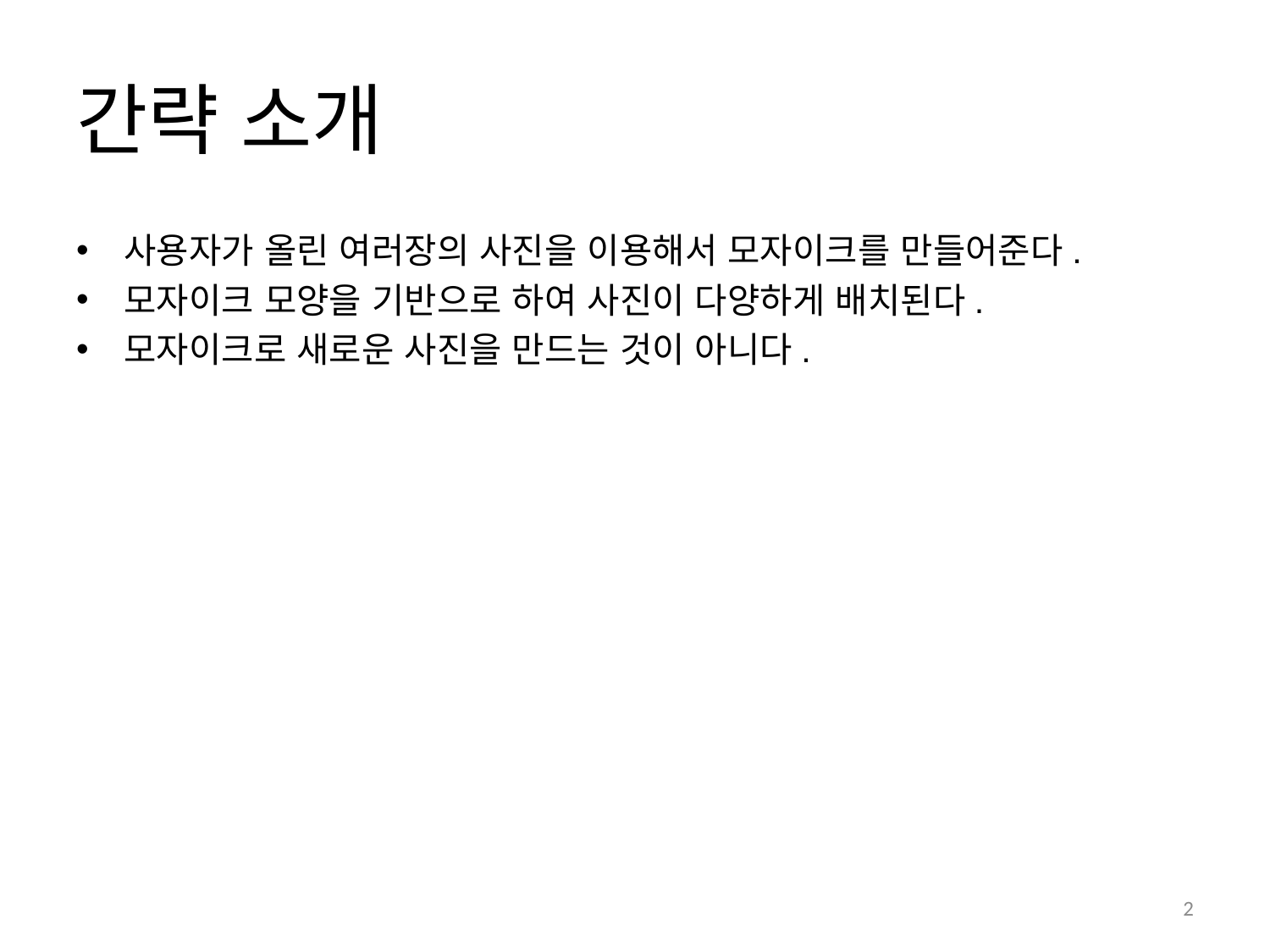

# 간략 소개
사용자가 올린 여러장의 사진을 이용해서 모자이크를 만들어준다.
모자이크 모양을 기반으로 하여 사진이 다양하게 배치된다.
모자이크로 새로운 사진을 만드는 것이 아니다.
2